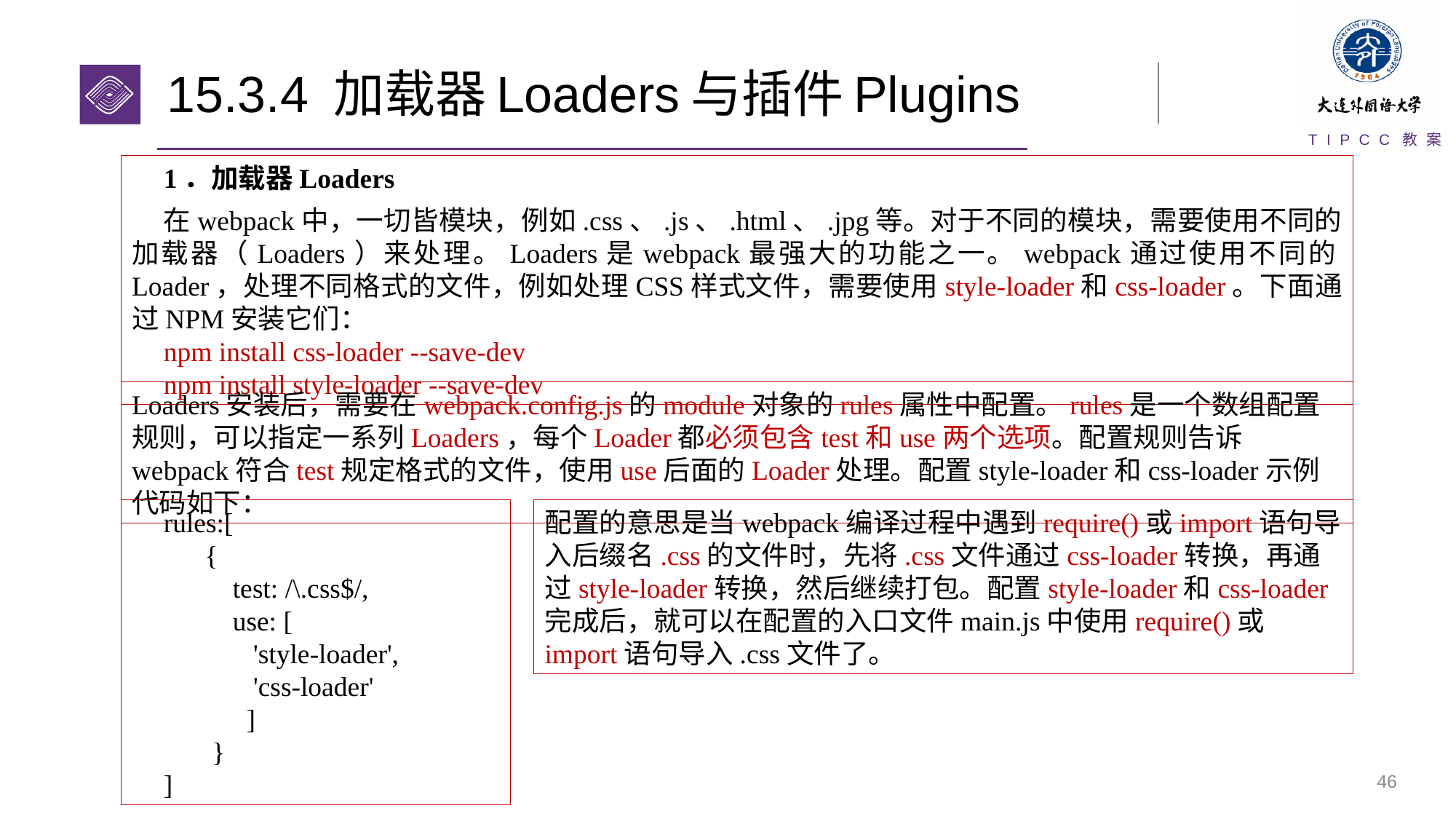

# 15.3.4 加载器Loaders与插件Plugins
1．加载器Loaders
在webpack中，一切皆模块，例如.css、.js、.html、.jpg等。对于不同的模块，需要使用不同的加载器（Loaders）来处理。Loaders是webpack最强大的功能之一。webpack通过使用不同的Loader，处理不同格式的文件，例如处理CSS样式文件，需要使用style-loader和css-loader。下面通过NPM安装它们：
npm install css-loader --save-dev
npm install style-loader --save-dev
Loaders安装后，需要在webpack.config.js的module对象的rules属性中配置。rules是一个数组配置规则，可以指定一系列Loaders，每个Loader都必须包含test和use两个选项。配置规则告诉webpack符合test规定格式的文件，使用use后面的Loader处理。配置style-loader和css-loader示例代码如下：
rules:[
      {
          test: /\.css$/,
          use: [
             'style-loader',
             'css-loader'
            ]
       }
]
配置的意思是当webpack编译过程中遇到require()或import语句导入后缀名.css的文件时，先将.css文件通过css-loader转换，再通过style-loader转换，然后继续打包。配置style-loader和css-loader完成后，就可以在配置的入口文件main.js中使用require()或import语句导入.css文件了。
46